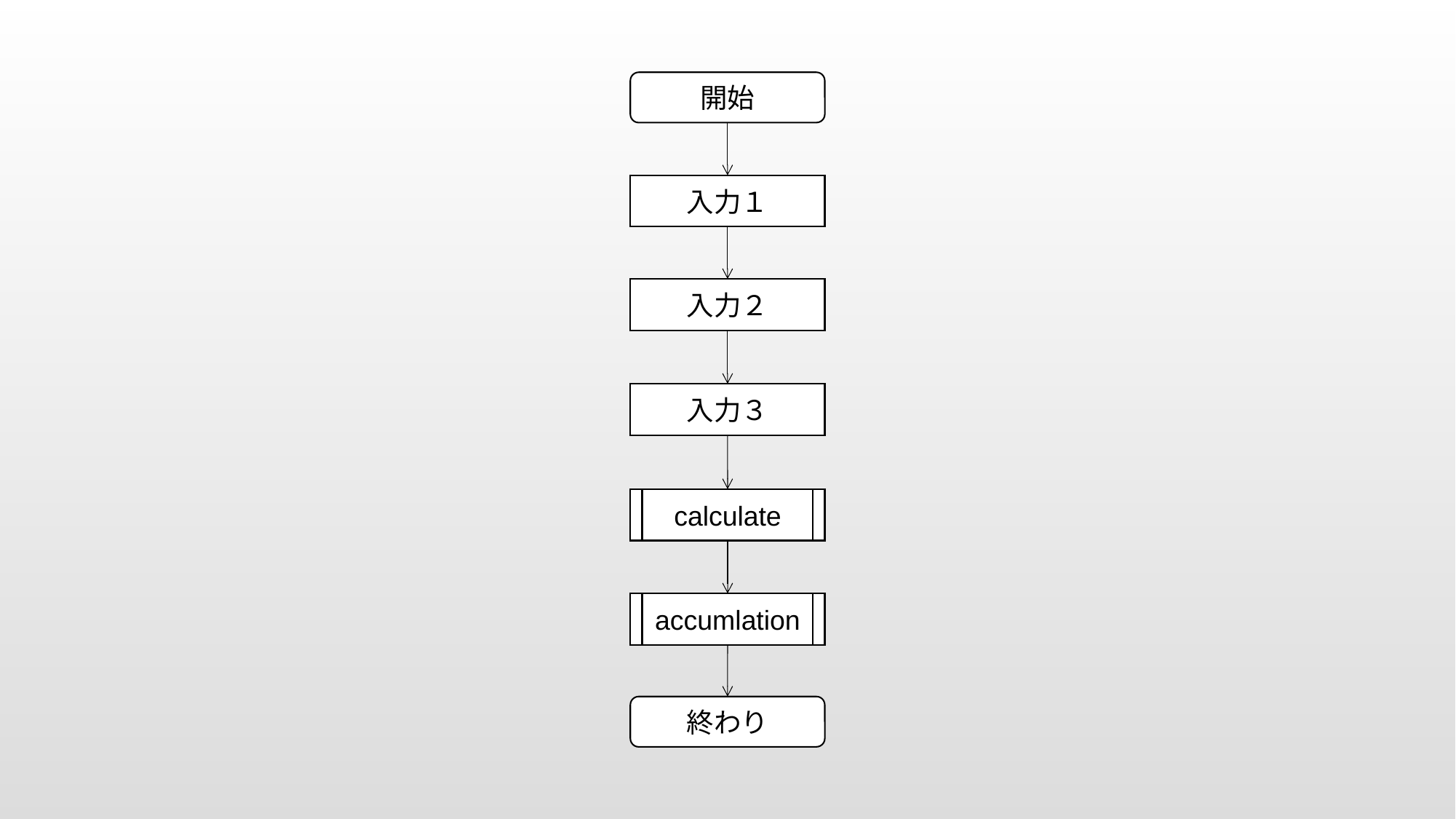

開始
入力１
入力２
入力３

calculate

accumlation
終わり